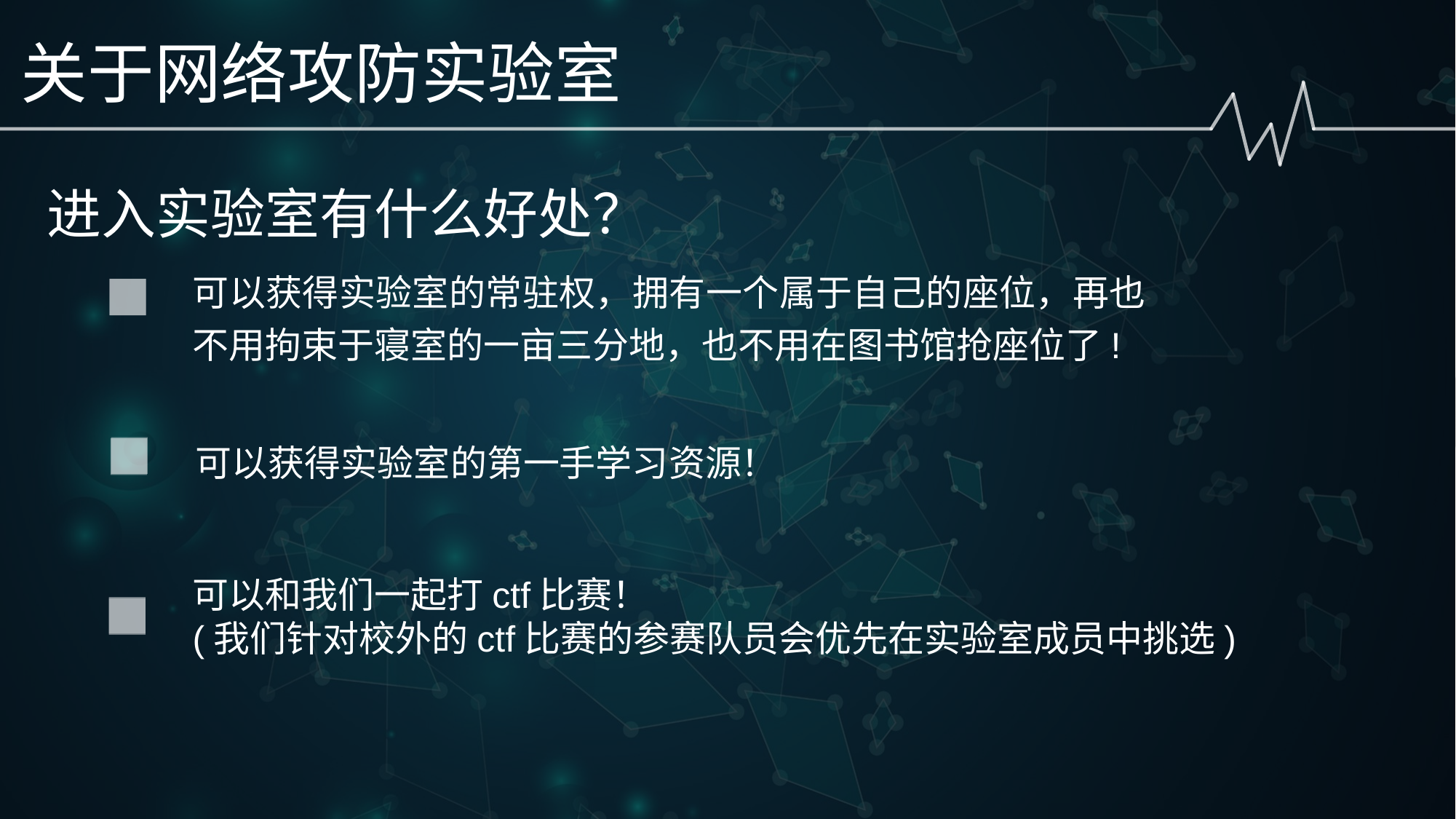

关于网络攻防实验室
进入实验室有什么好处？
可以获得实验室的常驻权，拥有一个属于自己的座位，再也不用拘束于寝室的一亩三分地，也不用在图书馆抢座位了!

可以获得实验室的第一手学习资源！

可以和我们一起打ctf比赛！
(我们针对校外的ctf比赛的参赛队员会优先在实验室成员中挑选)